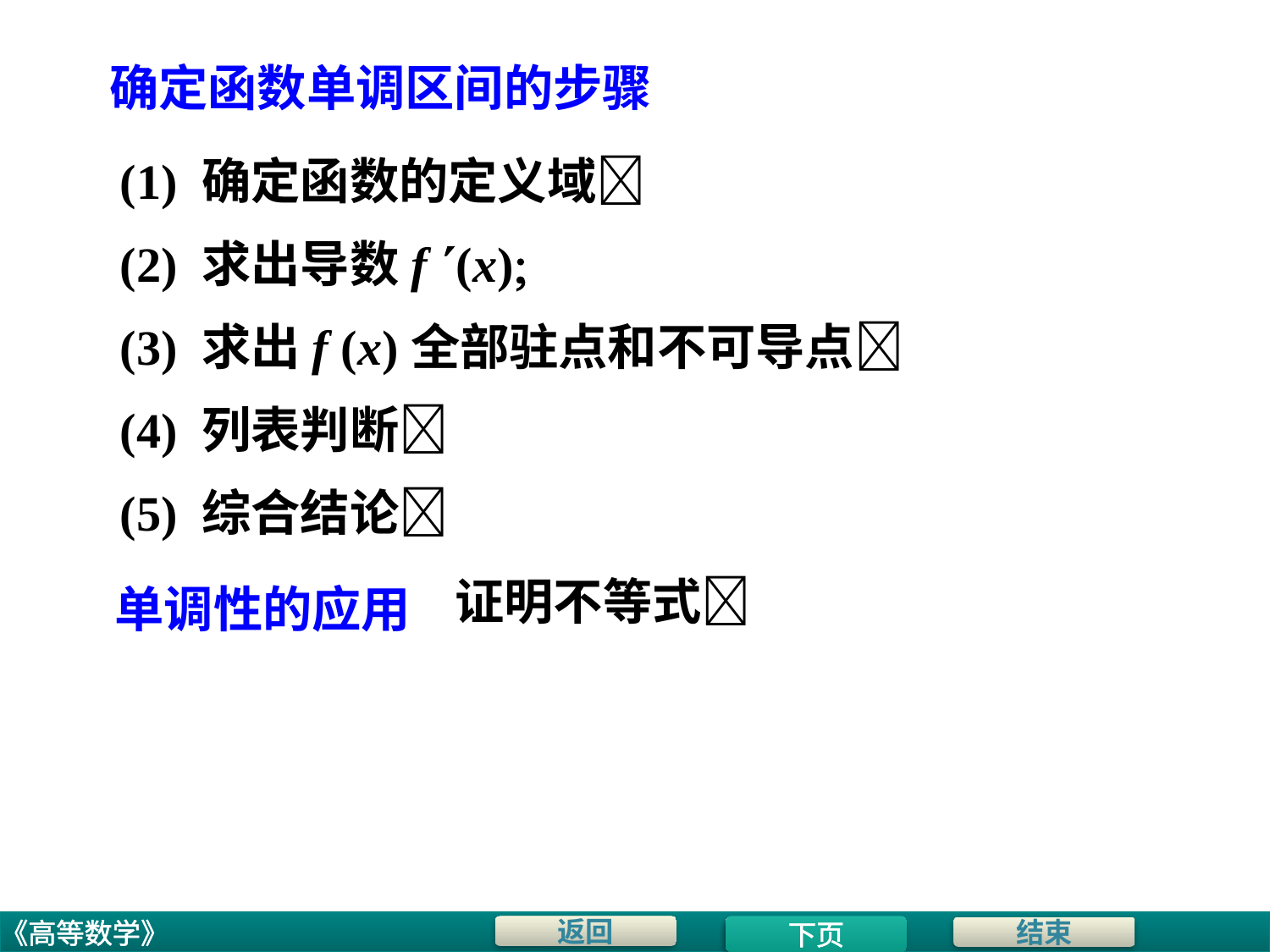

确定函数单调区间的步骤
(1) 确定函数的定义域;
(2) 求出导数f ′(x);
(3) 求出f (x)全部驻点和不可导点;
(4) 列表判断;
(5) 综合结论.
单调性的应用
证明不等式.
下页